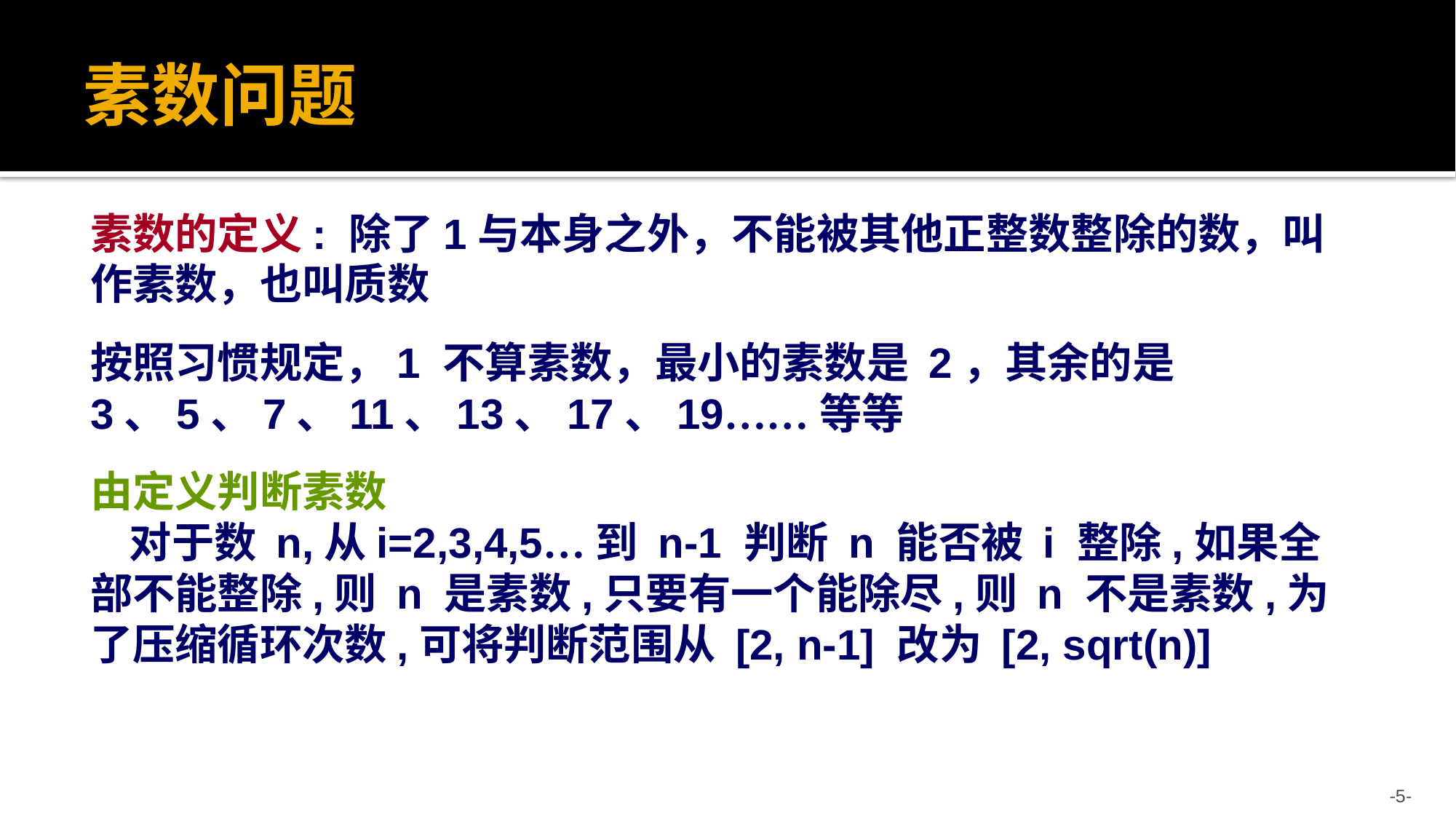

# 素数问题
素数的定义: 除了1与本身之外，不能被其他正整数整除的数，叫作素数，也叫质数
按照习惯规定，1 不算素数，最小的素数是 2，其余的是 3、5、7、11、13、17、19……等等
由定义判断素数
   对于数 n,从i=2,3,4,5…到 n-1 判断 n 能否被 i 整除,如果全部不能整除,则 n 是素数,只要有一个能除尽,则 n 不是素数,为了压缩循环次数,可将判断范围从 [2, n-1] 改为 [2, sqrt(n)]
-5-